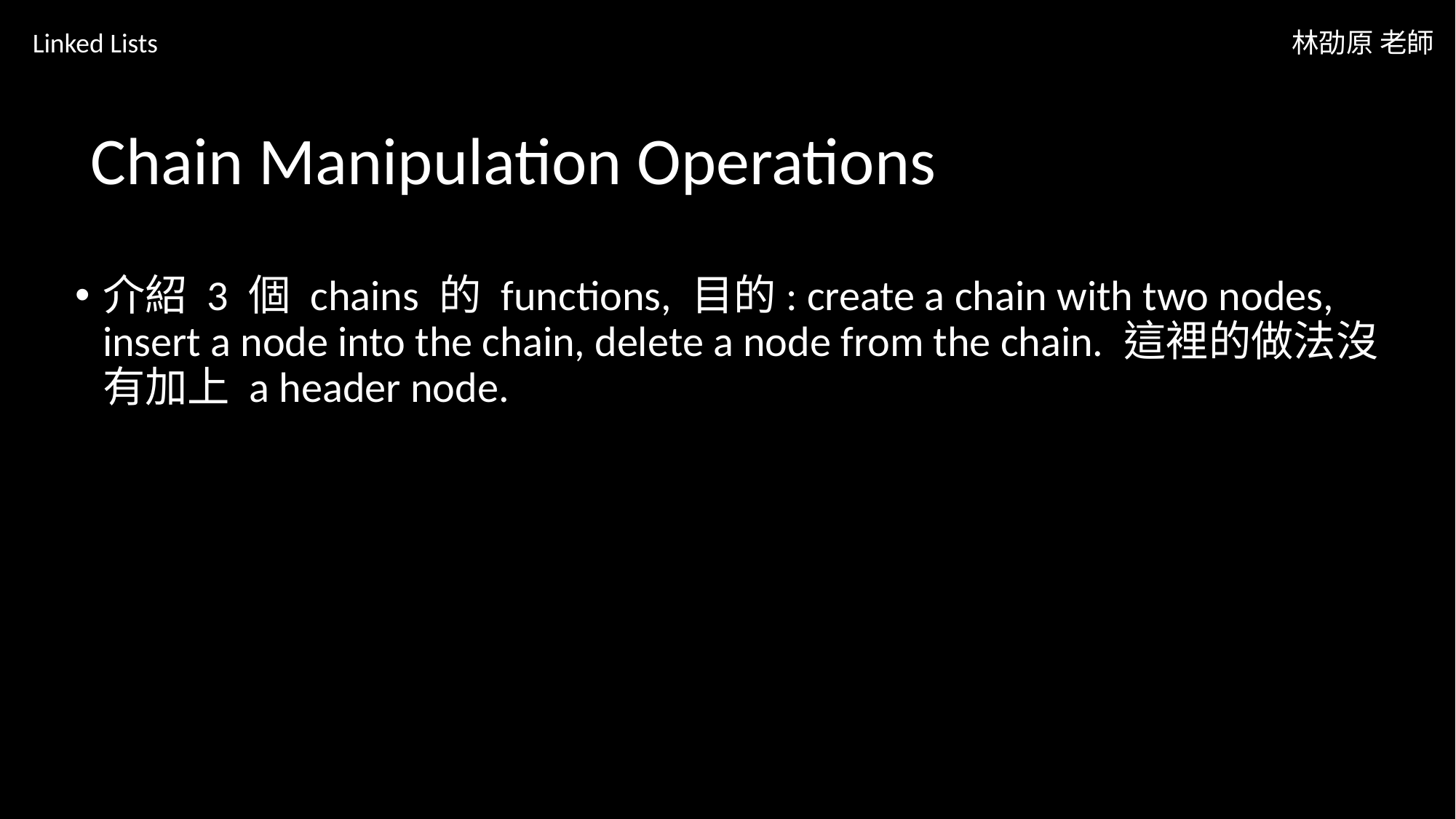

Linked Lists
林劭原 老師
# Chain Manipulation Operations
介紹 3 個 chains 的 functions, 目的: create a chain with two nodes, insert a node into the chain, delete a node from the chain. 這裡的做法沒有加上 a header node.